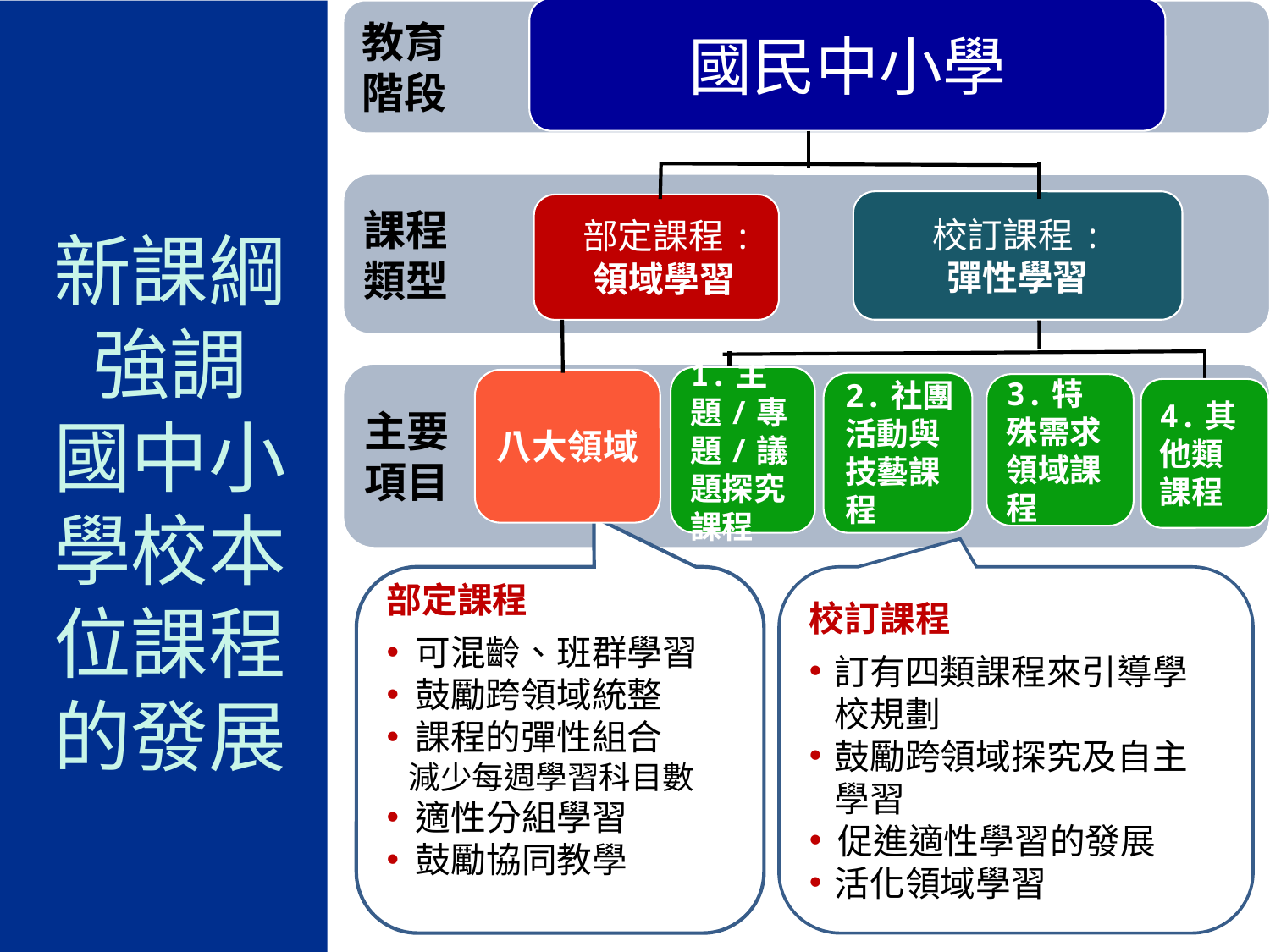

國民中小學
校訂課程:
彈性學習

1.主題/專題/議題探究課程
八大領域
部定課程
 可混齡、班群學習
 鼓勵跨領域統整
 課程的彈性組合
  減少每週學習科目數
 適性分組學習
 鼓勵協同教學

校訂課程
訂有四類課程來引導學校規劃
鼓勵跨領域探究及自主學習
 促進適性學習的發展
活化領域學習

教育
階段
課程
類型
主要
項目
# 新課綱強調 國中小學校本位課程的發展
部定課程:
領域學習
2.社團活動與技藝課程
3.特殊需求領域課程
4.其他類課程
80